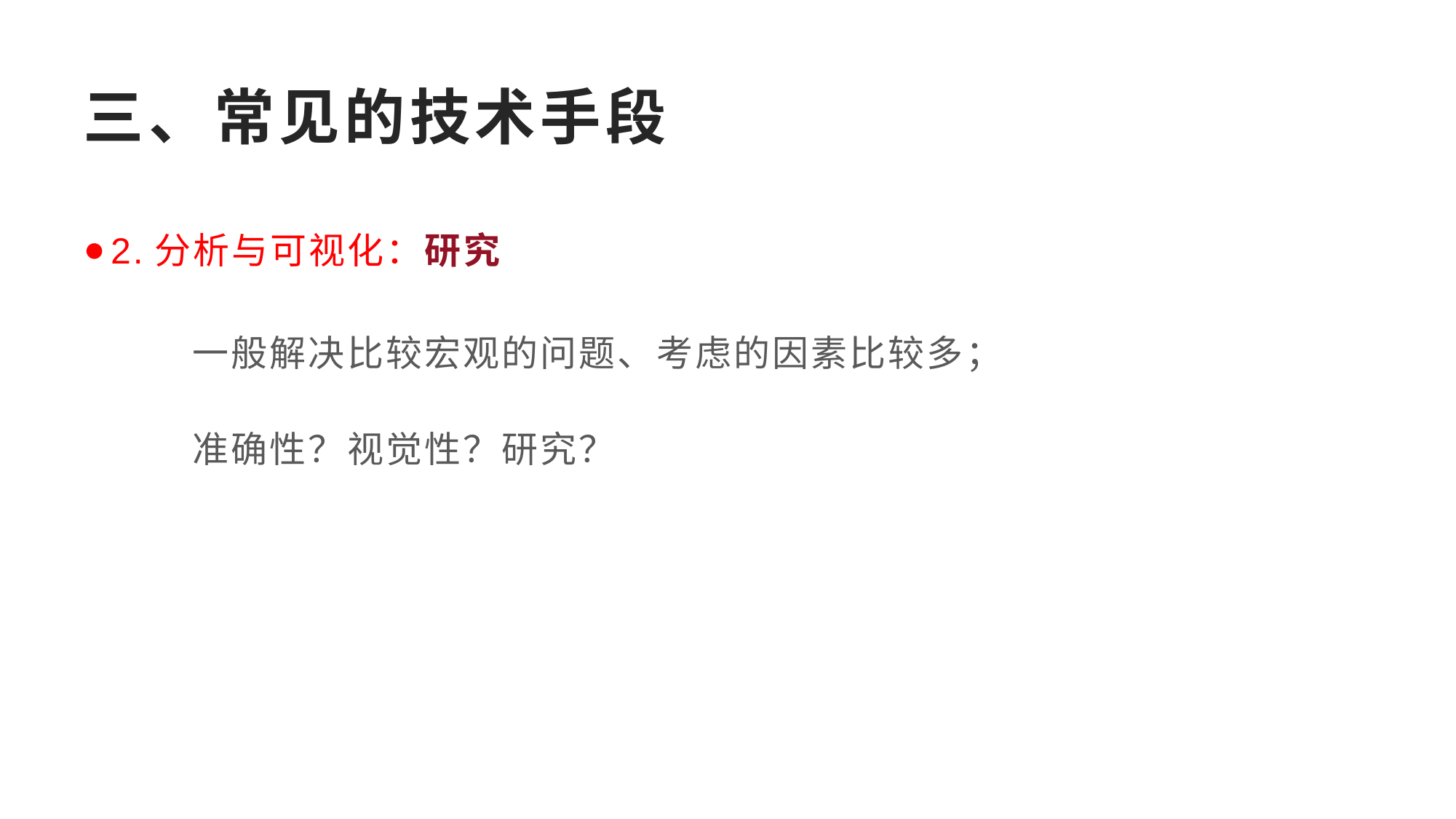

# 三、常见的技术手段
2.分析与可视化：研究
一般解决比较宏观的问题、考虑的因素比较多；
准确性？视觉性？研究？